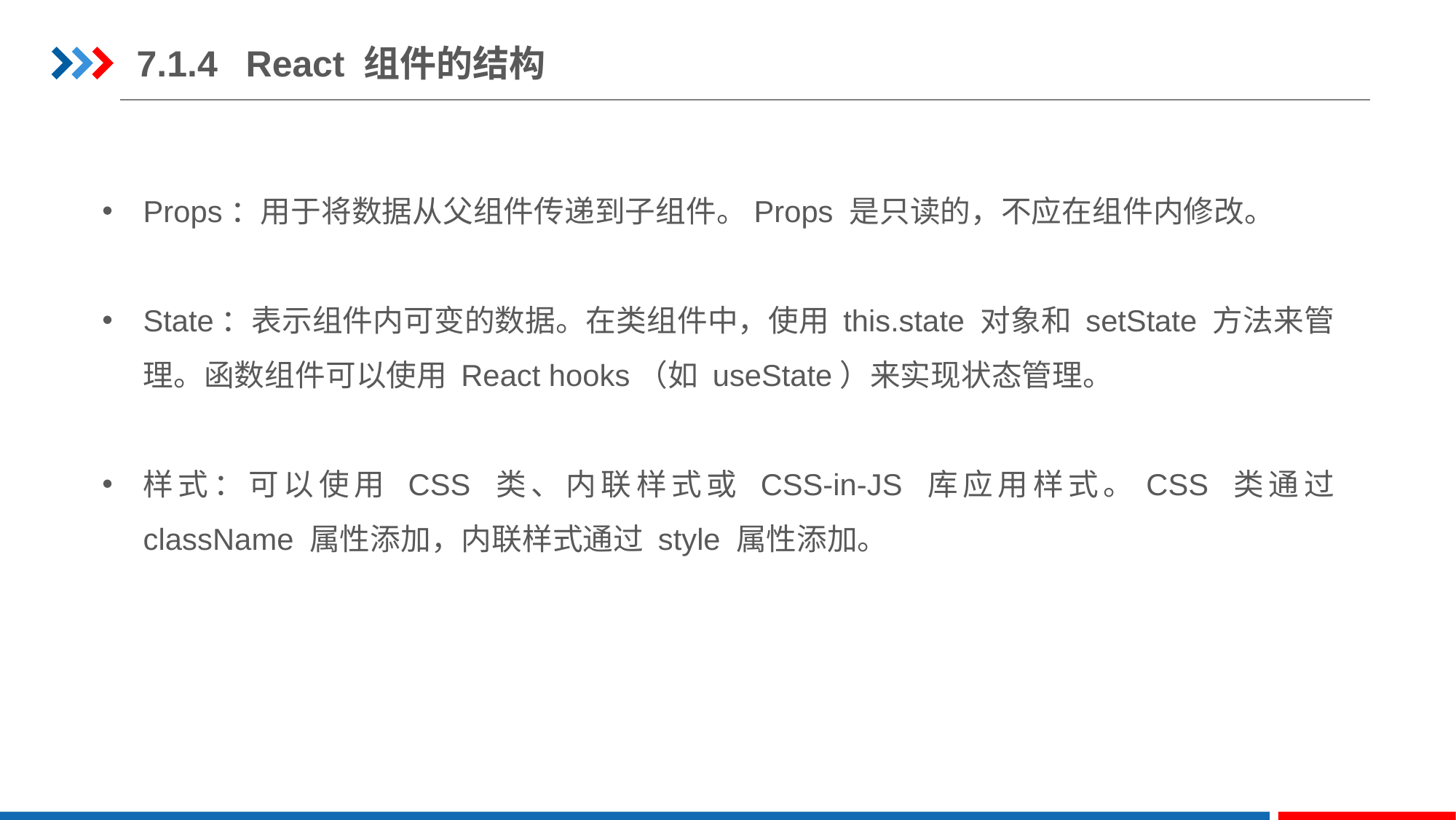

7.1.4	React 组件的结构
Props：用于将数据从父组件传递到子组件。Props 是只读的，不应在组件内修改。

State：表示组件内可变的数据。在类组件中，使用 this.state 对象和 setState 方法来管理。函数组件可以使用 React hooks（如 useState）来实现状态管理。

样式：可以使用 CSS 类、内联样式或 CSS-in-JS 库应用样式。CSS 类通过 className 属性添加，内联样式通过 style 属性添加。